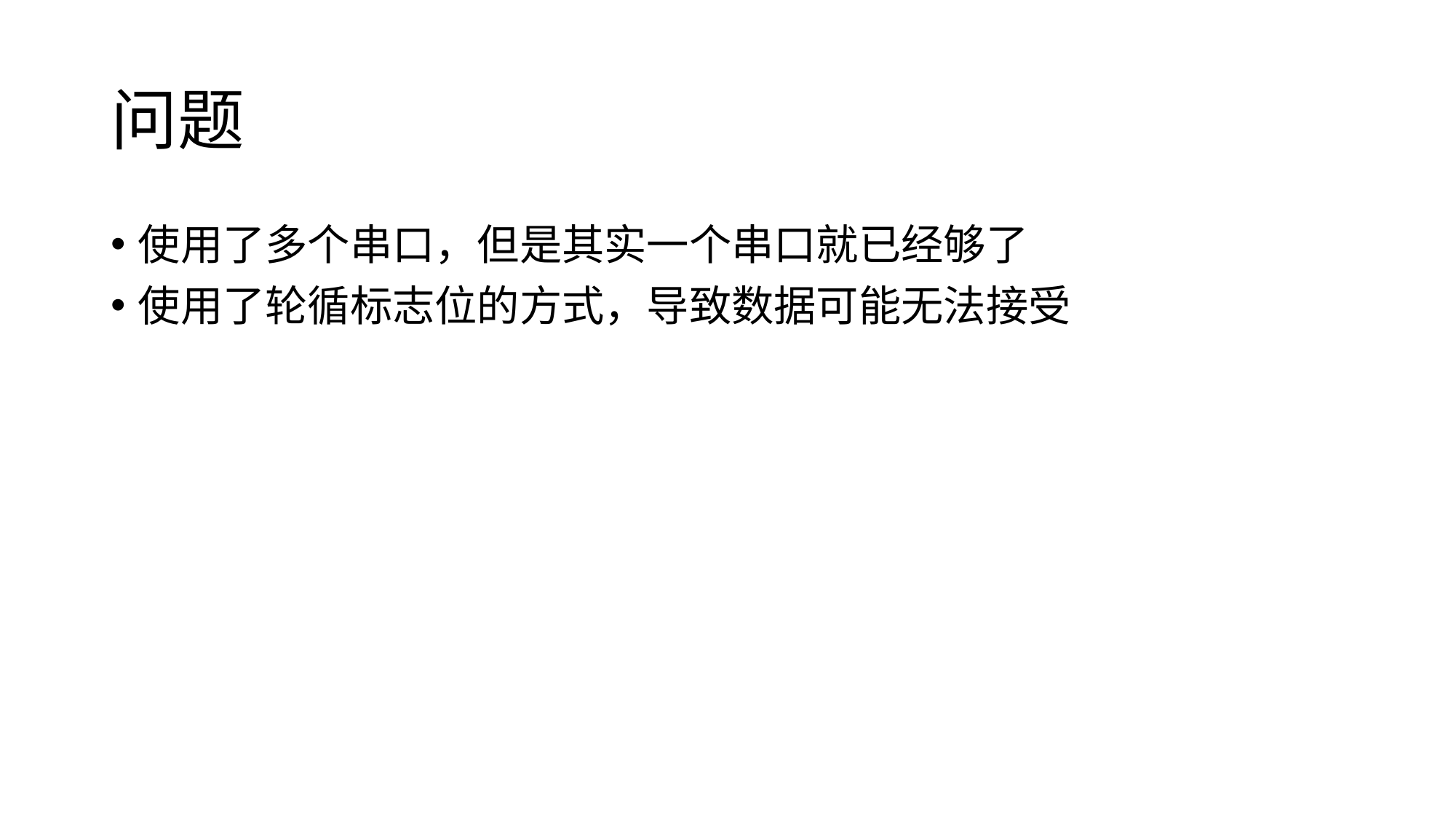

# 问题
使用了多个串口，但是其实一个串口就已经够了
使用了轮循标志位的方式，导致数据可能无法接受